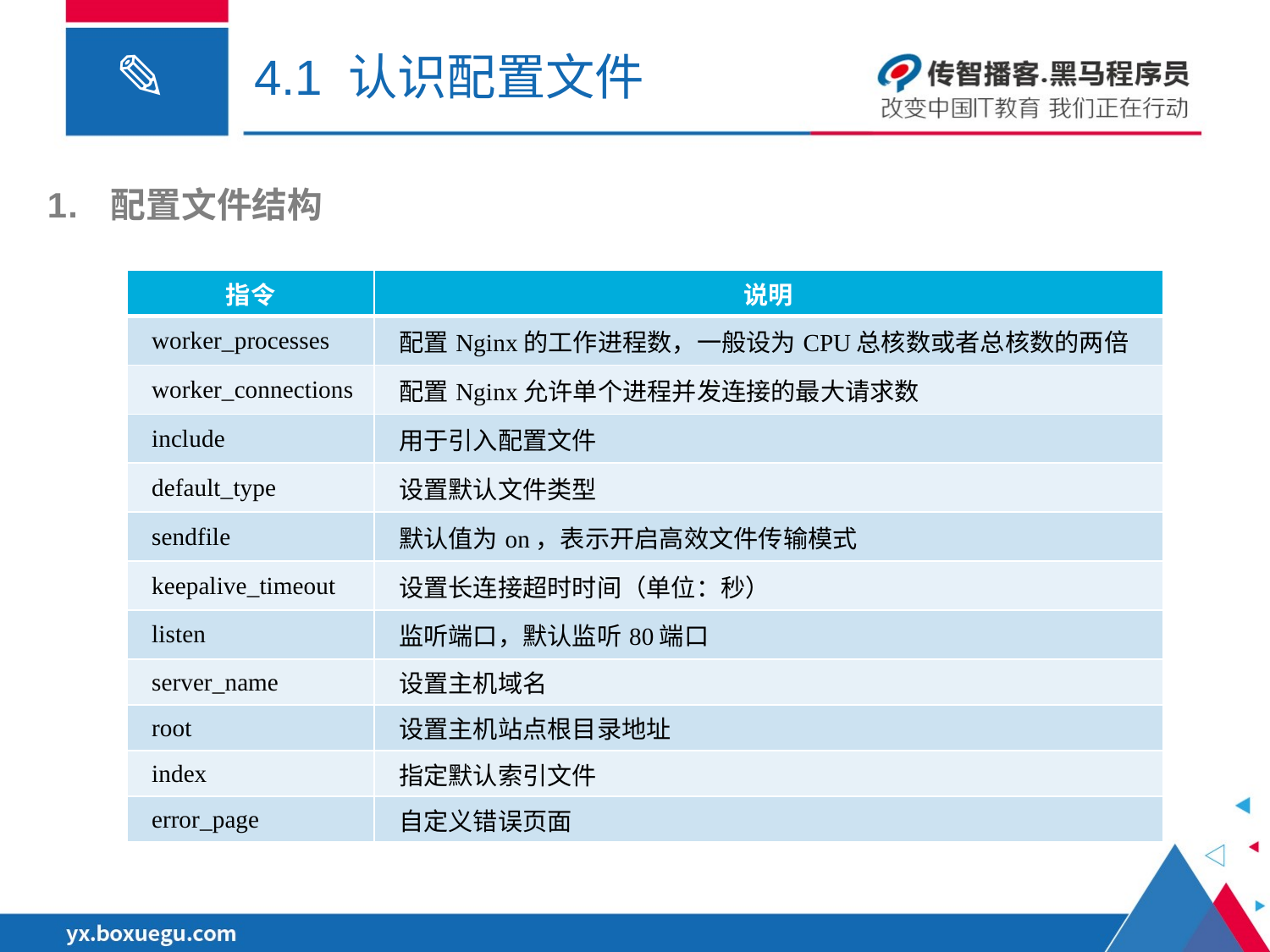

# 4.1 认识配置文件
配置文件结构
| 指令 | 说明 |
| --- | --- |
| worker\_processes | 配置Nginx的工作进程数，一般设为CPU总核数或者总核数的两倍 |
| worker\_connections | 配置Nginx允许单个进程并发连接的最大请求数 |
| include | 用于引入配置文件 |
| default\_type | 设置默认文件类型 |
| sendfile | 默认值为on，表示开启高效文件传输模式 |
| keepalive\_timeout | 设置长连接超时时间（单位：秒） |
| listen | 监听端口，默认监听80端口 |
| server\_name | 设置主机域名 |
| root | 设置主机站点根目录地址 |
| index | 指定默认索引文件 |
| error\_page | 自定义错误页面 |